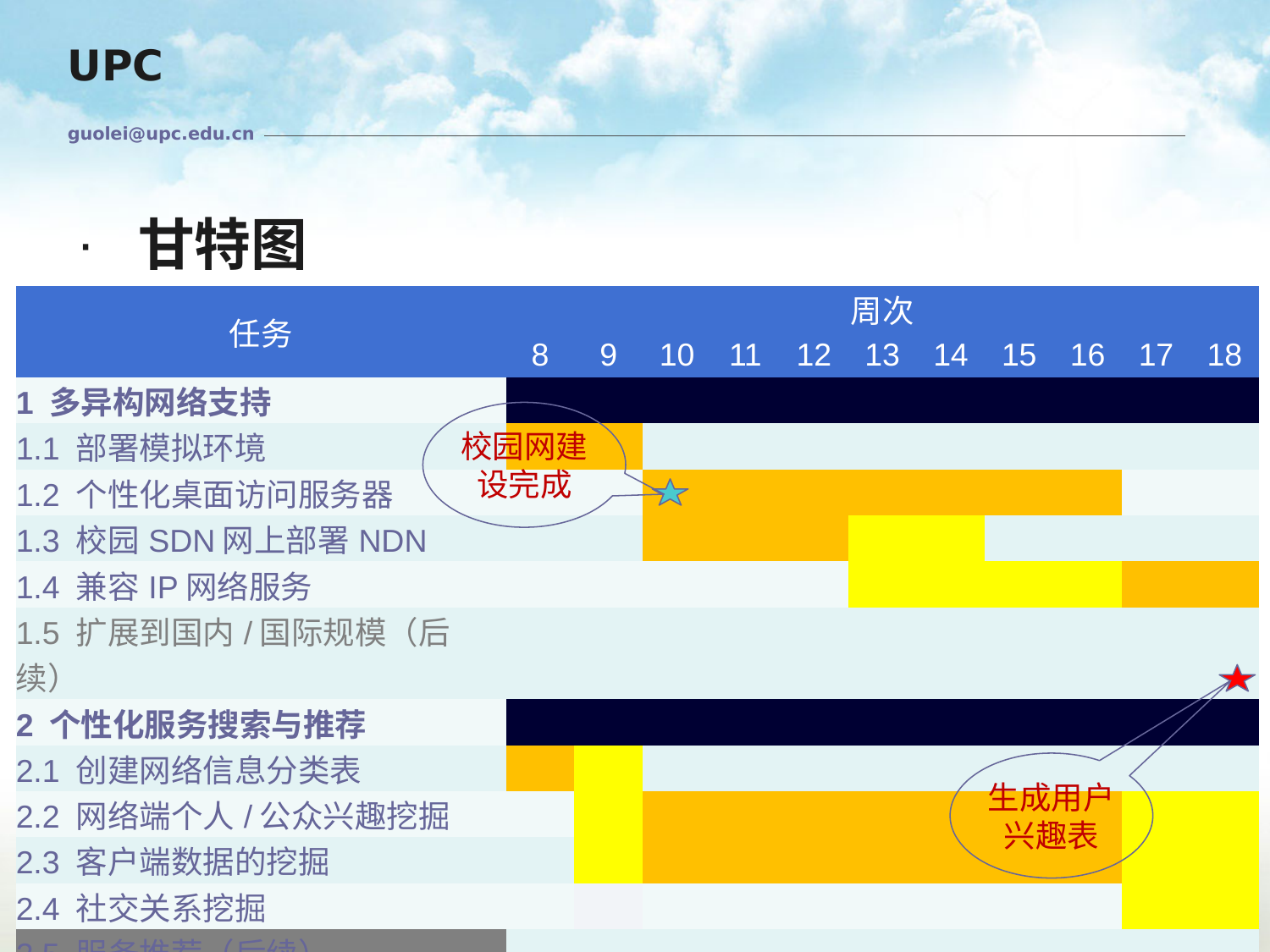

guolei@upc.edu.cn
甘特图
| 任务 | 周次 |  |  |  |  |  |  |  |  |  |  |
| --- | --- | --- | --- | --- | --- | --- | --- | --- | --- | --- | --- |
|  | 8 | 9 | 10 | 11 | 12 | 13 | 14 | 15 | 16 | 17 | 18 |
| 1 多异构网络支持 |  |  |  |  |  |  |  |  |  |  |  |
| 1.1 部署模拟环境 |  |  |  |  |  |  |  |  |  |  |  |
| 1.2 个性化桌面访问服务器 |  |  |  |  |  |  |  |  |  |  |  |
| 1.3 校园SDN网上部署NDN |  |  |  |  |  |  |  |  |  |  |  |
| 1.4 兼容IP网络服务 |  |  |  |  |  |  |  |  |  |  |  |
| 1.5 扩展到国内/国际规模（后续） |  |  |  |  |  |  |  |  |  |  |  |
| 2 个性化服务搜索与推荐 |  |  |  |  |  |  |  |  |  |  |  |
| 2.1 创建网络信息分类表 |  |  |  |  |  |  |  |  |  |  |  |
| 2.2 网络端个人/公众兴趣挖掘 |  |  |  |  |  |  |  |  |  |  |  |
| 2.3 客户端数据的挖掘 |  |  |  |  |  |  |  |  |  |  |  |
| 2.4 社交关系挖掘 |  |  |  |  |  |  |  |  |  |  |  |
| 2.5 服务推荐（后续） |  |  |  |  |  |  |  |  |  |  |  |
| 3 可自定义的服务呈现界面 |  |  |  |  |  |  |  |  |  |  |  |
|  |  |  |  |  |  |  |  |  |  |  |  |
校园网建设完成

生成用户兴趣表